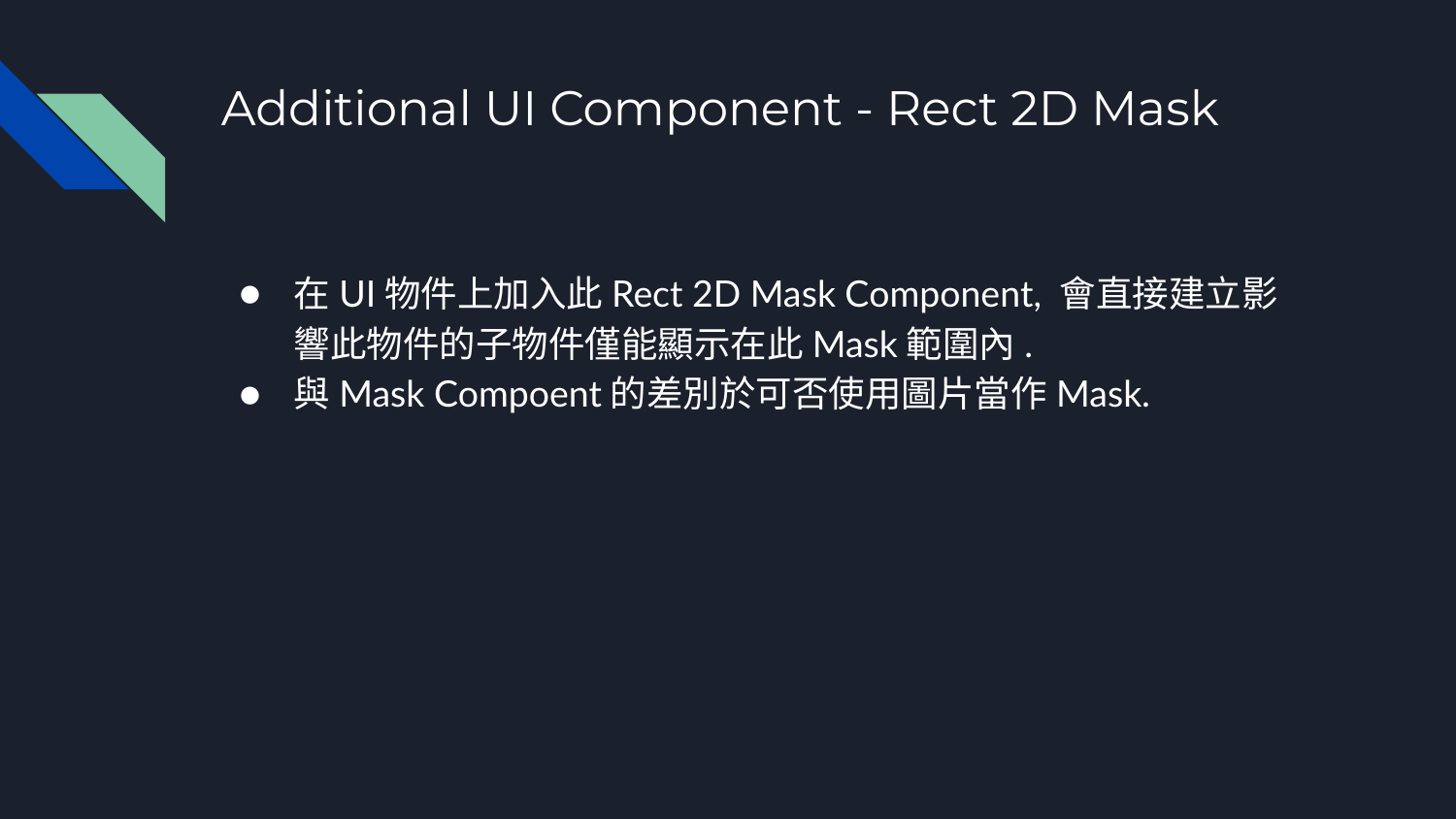

# Additional UI Component - Rect 2D Mask
在UI物件上加入此Rect 2D Mask Component, 會直接建立影響此物件的子物件僅能顯示在此Mask範圍內.
與Mask Compoent的差別於可否使用圖片當作Mask.